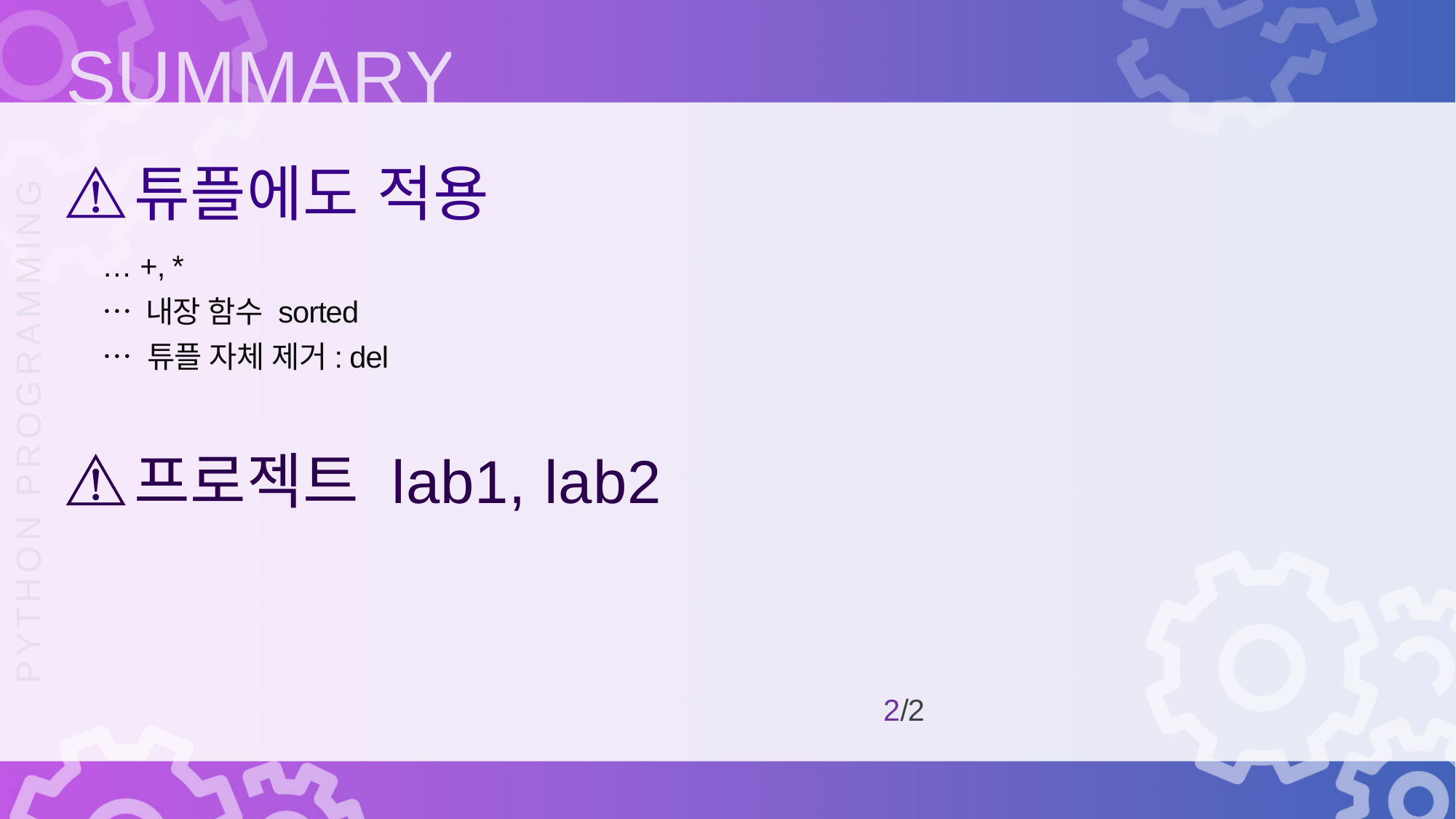

튜플에도 적용
… +, *
… 내장 함수 sorted
… 튜플 자체 제거: del
프로젝트 lab1, lab2
2/2